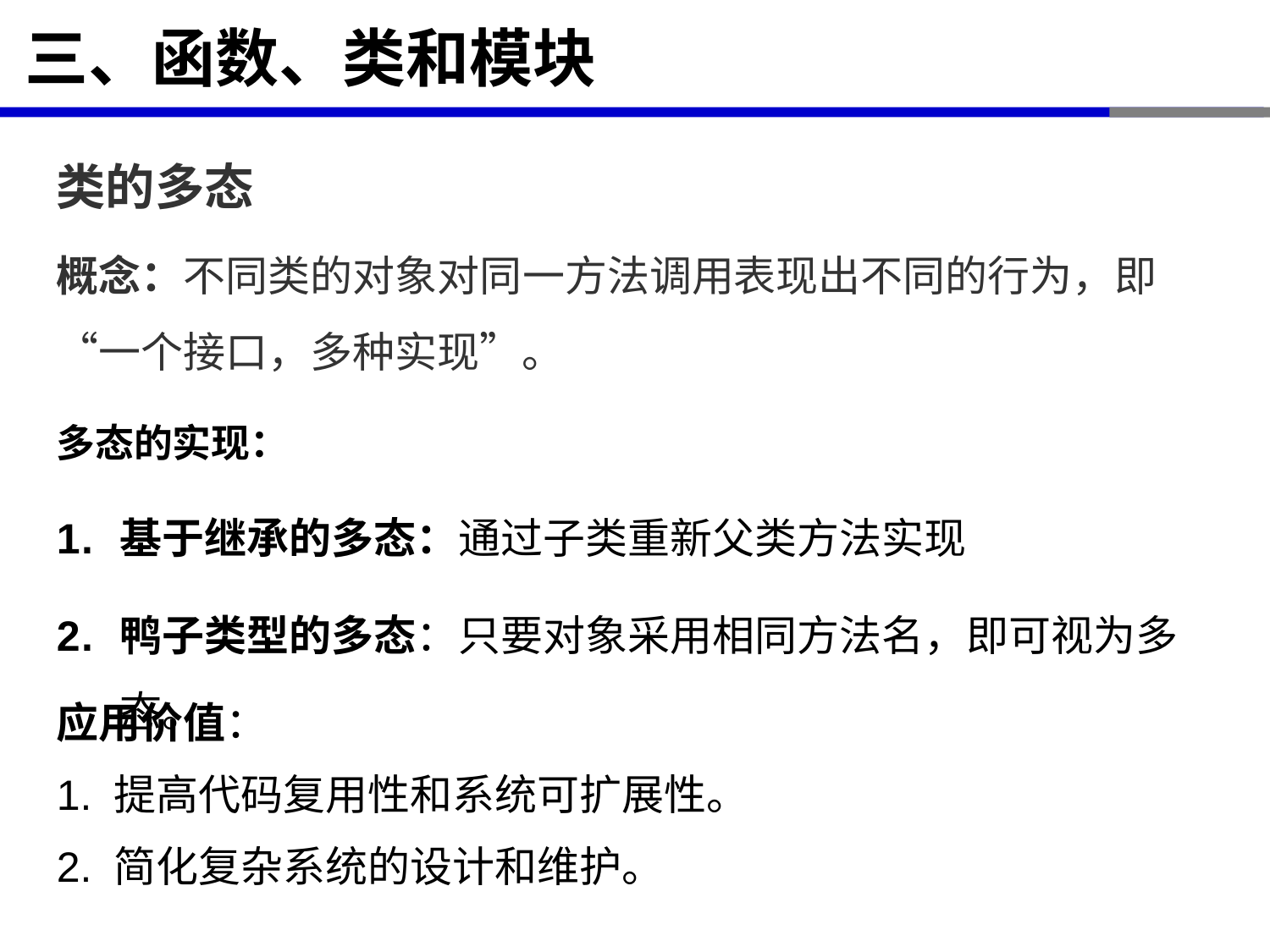

# 三、函数、类和模块
类的多态
概念：不同类的对象对同一方法调用表现出不同的行为，即“一个接口，多种实现”。
多态的实现：
基于继承的多态：通过子类重新父类方法实现
鸭子类型的多态：只要对象采用相同方法名，即可视为多态。
应用价值：
1. 提高代码复用性和系统可扩展性。
2. 简化复杂系统的设计和维护。